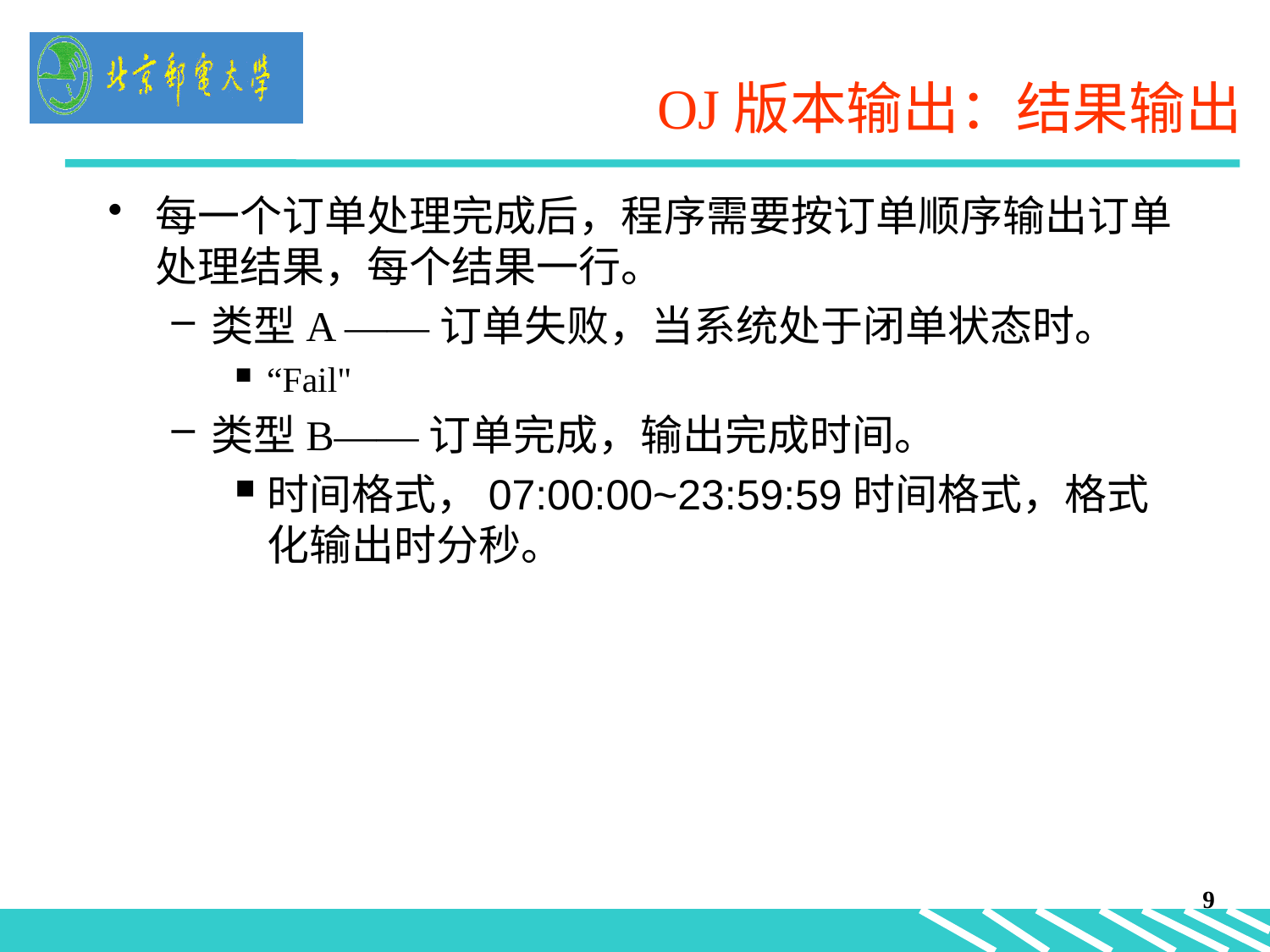

# OJ版本输出：结果输出
每一个订单处理完成后，程序需要按订单顺序输出订单处理结果，每个结果一行。
类型A ——订单失败，当系统处于闭单状态时。
“Fail"
类型B——订单完成，输出完成时间。
时间格式，07:00:00~23:59:59时间格式，格式化输出时分秒。
9